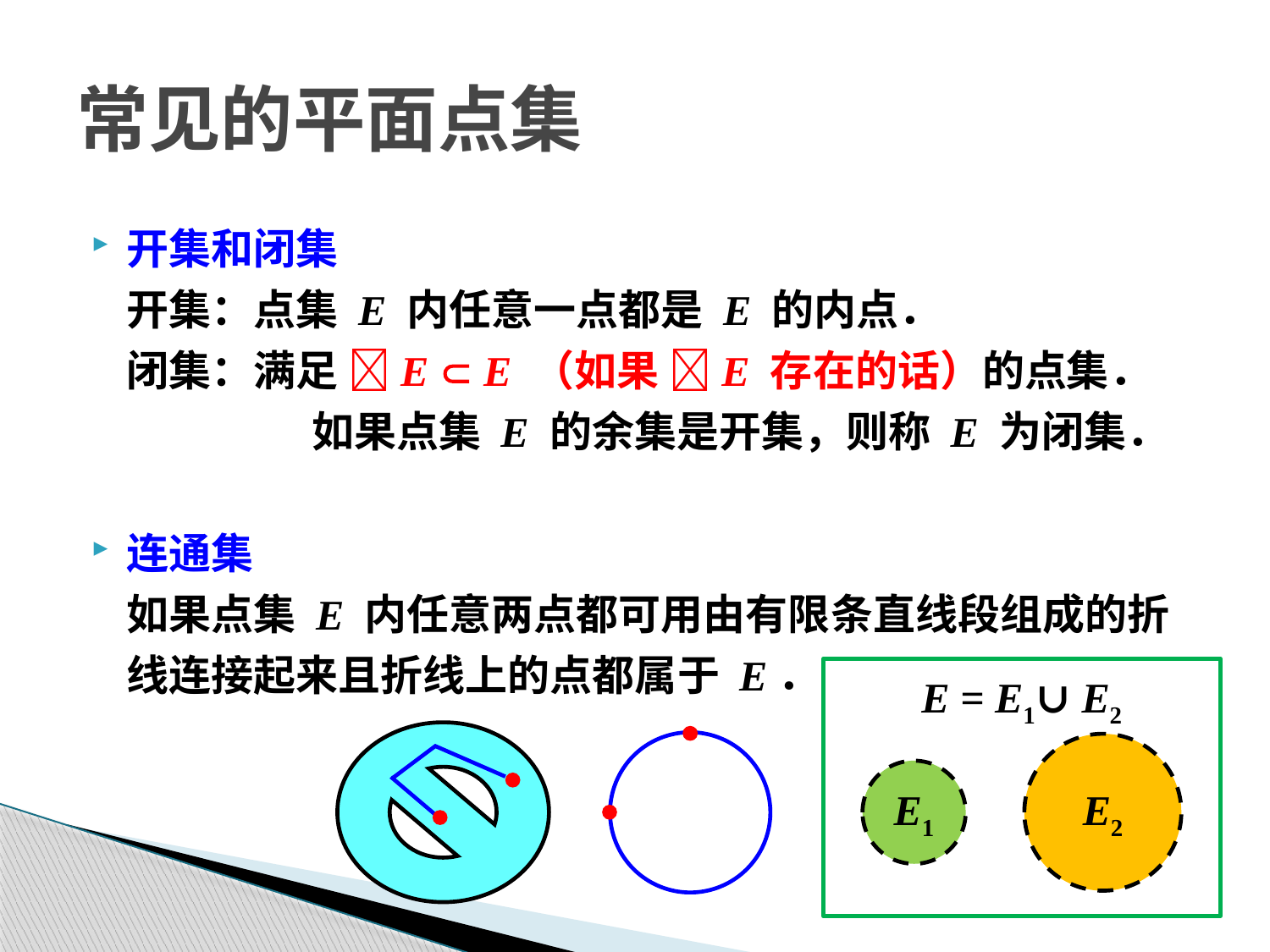

# 常见的平面点集
开集和闭集
	开集：点集 E 内任意一点都是 E 的内点．
	闭集：满足 ∂E ⊂ E （如果 ∂E 存在的话）的点集．
		     如果点集 E 的余集是开集，则称 E 为闭集．

连通集
	如果点集 E 内任意两点都可用由有限条直线段组成的折线连接起来且折线上的点都属于 E．

E = E1∪ E2
E2
E1